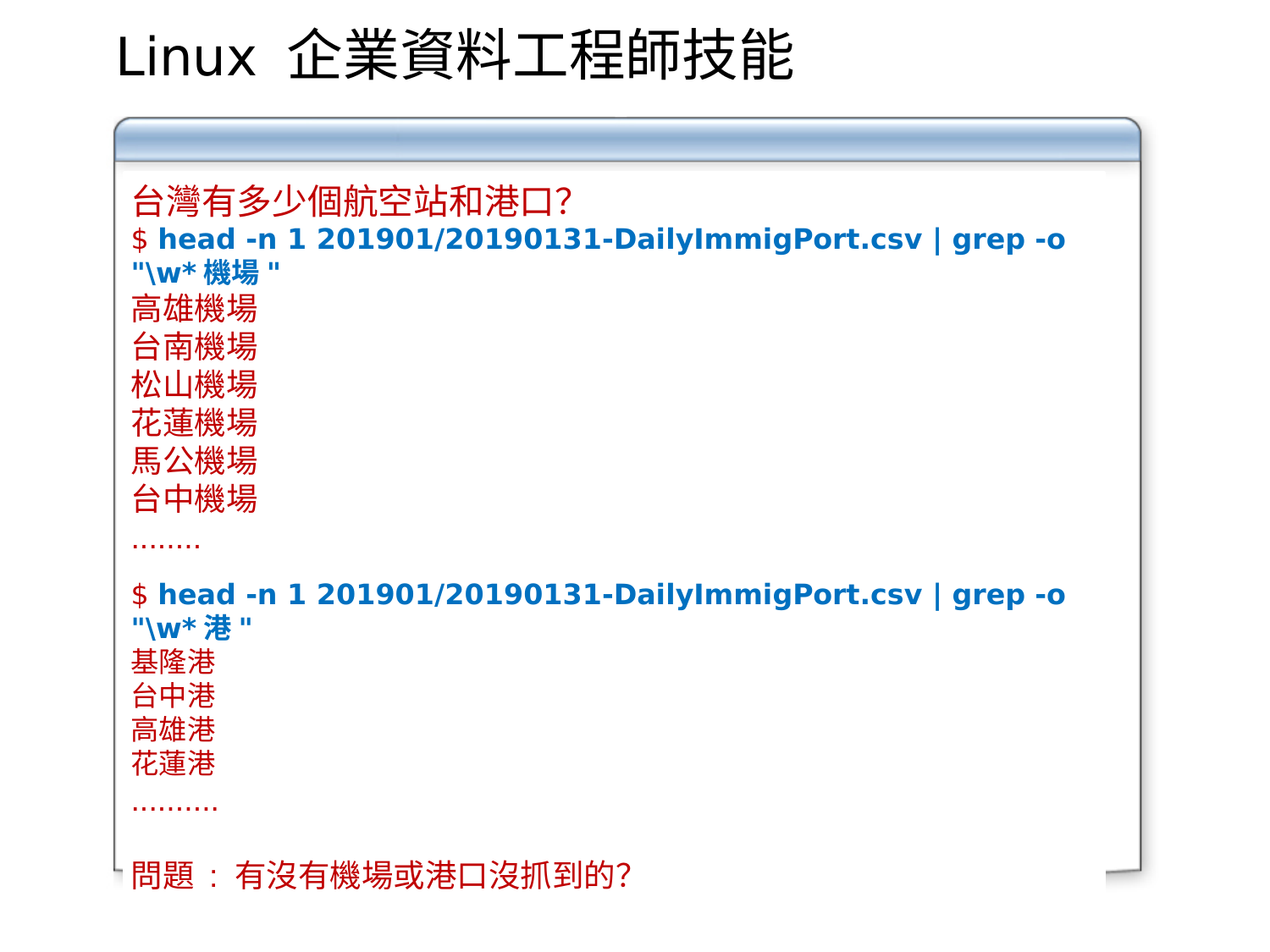

# Linux 企業資料工程師技能
台灣有多少個航空站和港口？
$ head -n 1 201901/20190131-DailyImmigPort.csv | grep -o "\w*機場"
高雄機場
台南機場
松山機場
花蓮機場
馬公機場
台中機場
........

$ head -n 1 201901/20190131-DailyImmigPort.csv | grep -o "\w*港"
基隆港
台中港
高雄港
花蓮港
..........

問題 : 有沒有機場或港口沒抓到的？